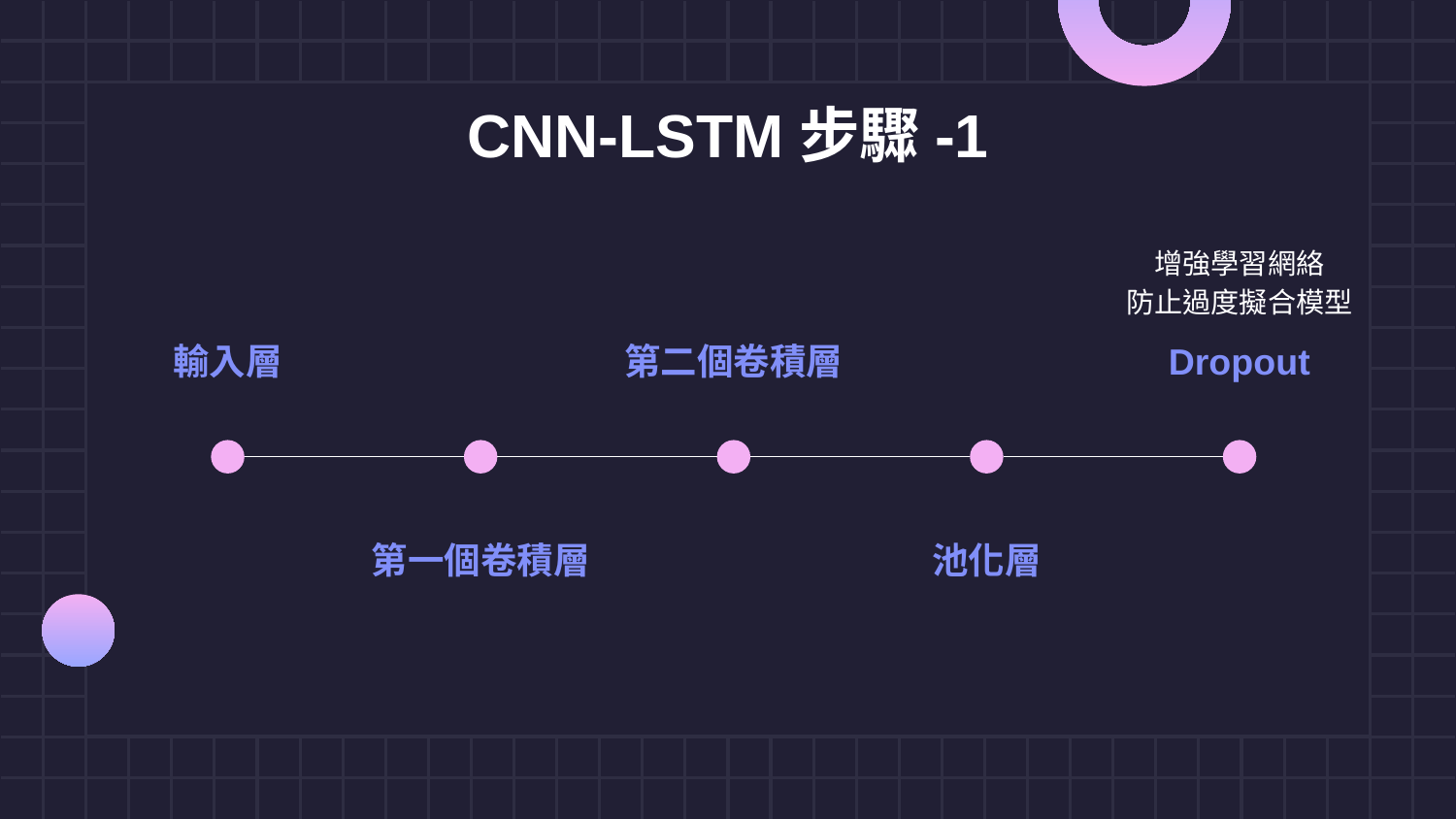

# CNN-LSTM步驟-1
增強學習網絡
防止過度擬合模型
輸入層
第二個卷積層
Dropout

第一個卷積層
池化層